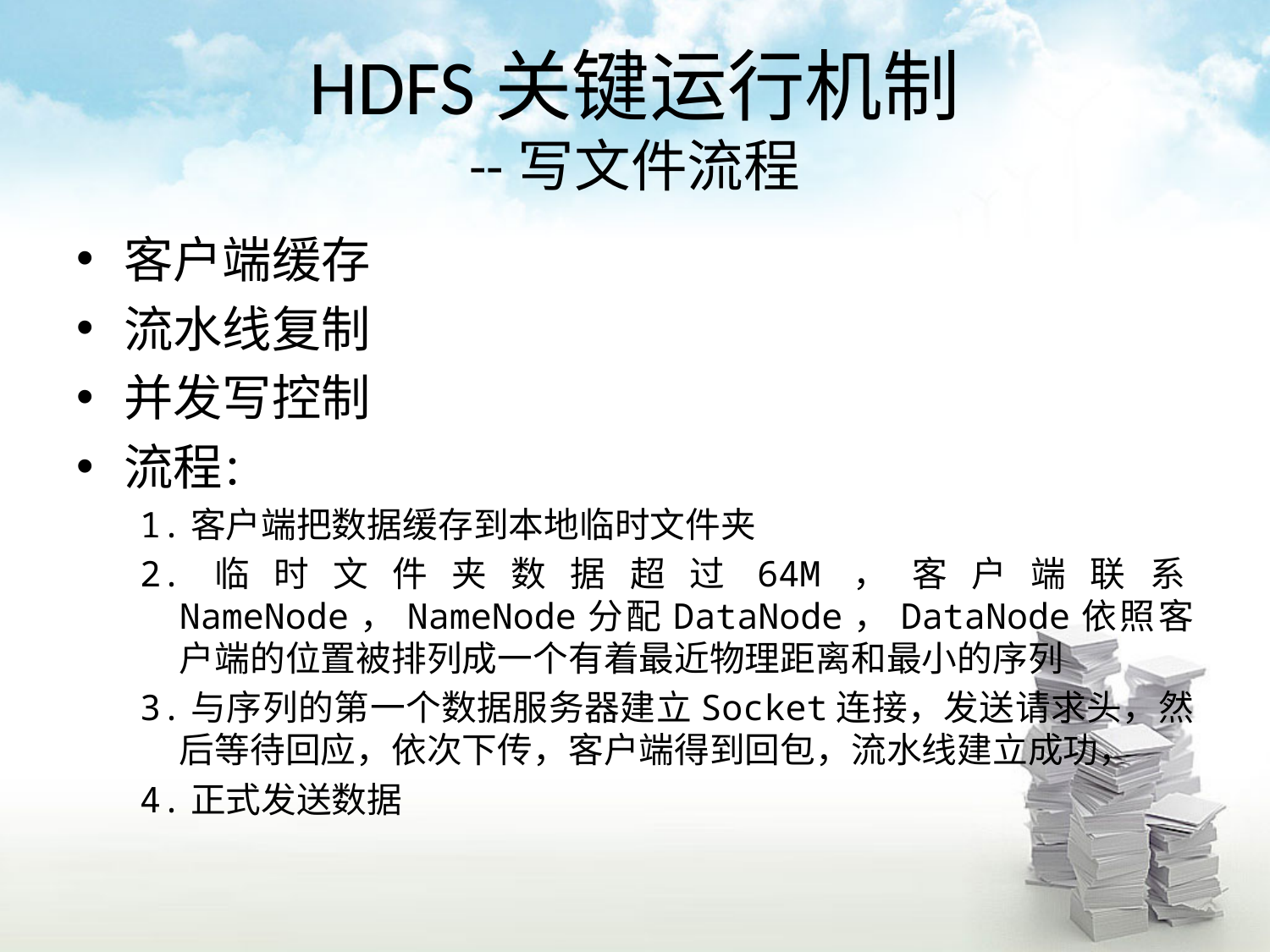

# HDFS关键运行机制 --写文件流程
客户端缓存
流水线复制
并发写控制
流程：
1.客户端把数据缓存到本地临时文件夹
2.临时文件夹数据超过64M，客户端联系NameNode，NameNode分配DataNode，DataNode依照客户端的位置被排列成一个有着最近物理距离和最小的序列
3.与序列的第一个数据服务器建立Socket连接，发送请求头，然后等待回应，依次下传，客户端得到回包，流水线建立成功，
4.正式发送数据